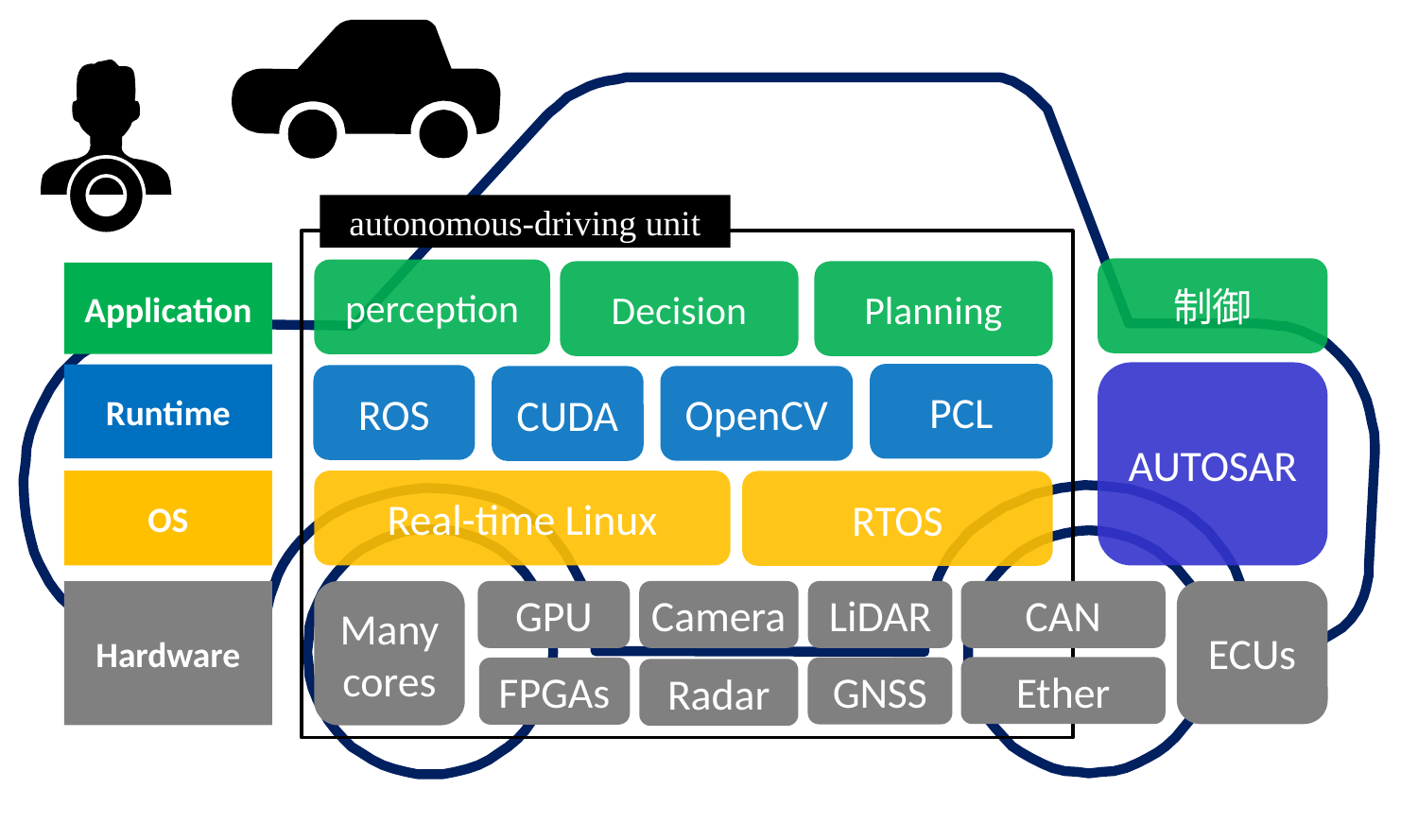

autonomous-driving unit

制御
perception
Decision
Planning
Application
AUTOSAR
PCL
Runtime
ROS
OpenCV
CUDA
OS
Real-time Linux
RTOS
Hardware
GPU
Camera
LiDAR
CAN
ECUs
Many
cores
Ether
GNSS
FPGAs
Radar